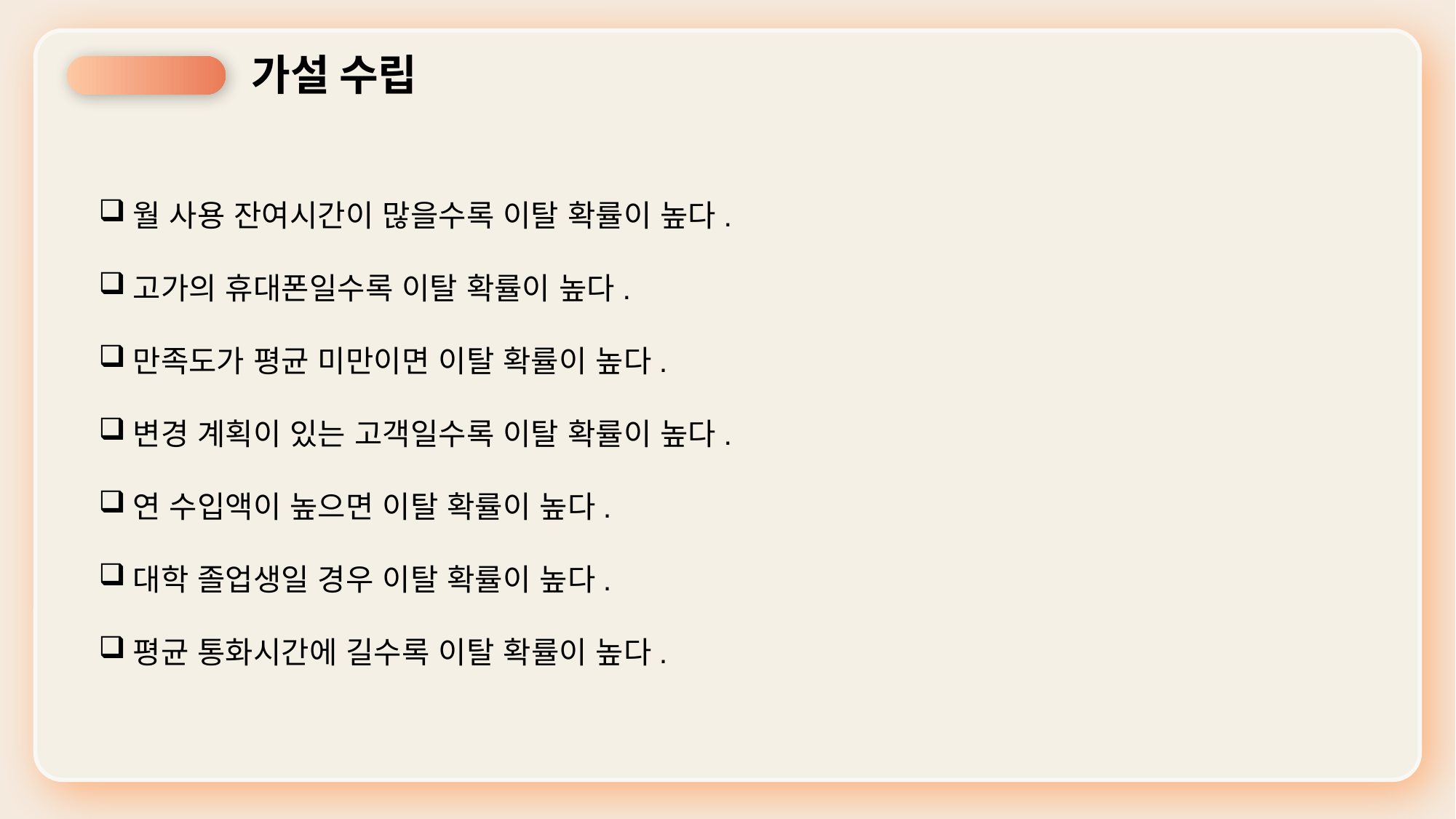

가설 수립

월 사용 잔여시간이 많을수록 이탈 확률이 높다.

고가의 휴대폰일수록 이탈 확률이 높다.

만족도가 평균 미만이면 이탈 확률이 높다.

변경 계획이 있는 고객일수록 이탈 확률이 높다.

연 수입액이 높으면 이탈 확률이 높다.

대학 졸업생일 경우 이탈 확률이 높다.

평균 통화시간에 길수록 이탈 확률이 높다.